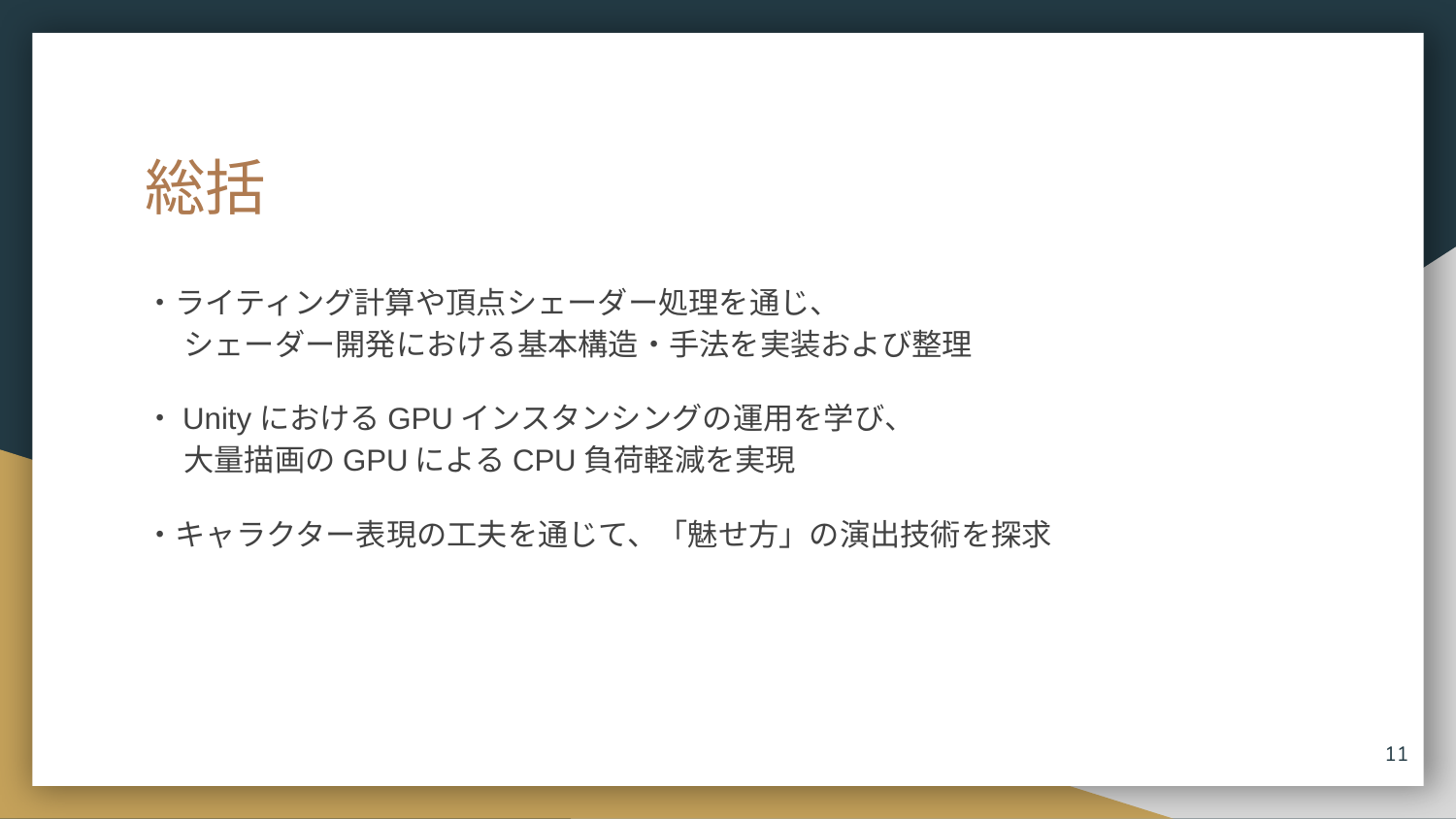

# 総括
・ライティング計算や頂点シェーダー処理を通じ、
 　シェーダー開発における基本構造・手法を実装および整理
・UnityにおけるGPUインスタンシングの運用を学び、
 　大量描画のGPUによるCPU負荷軽減を実現
・キャラクター表現の工夫を通じて、「魅せ方」の演出技術を探求
11